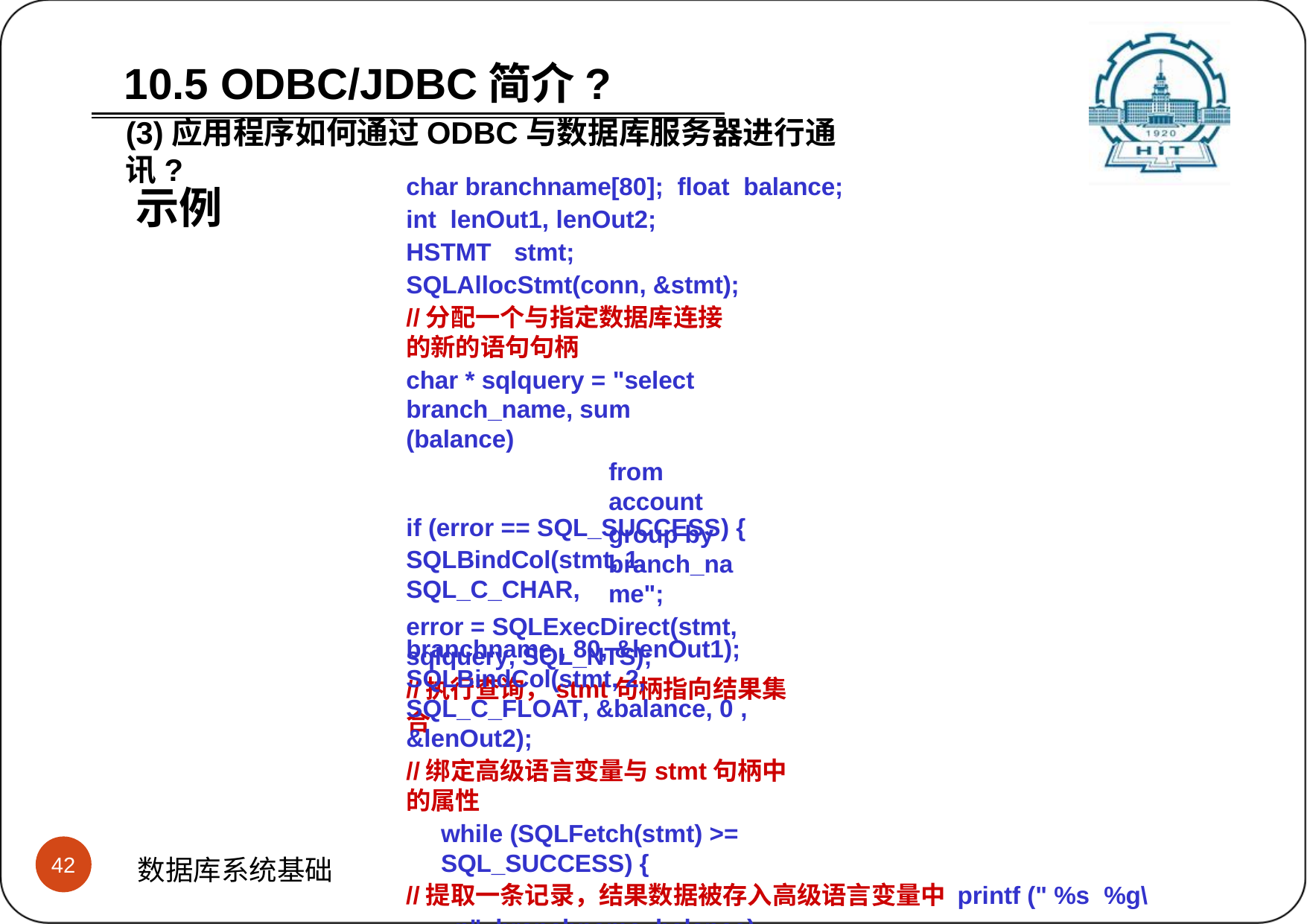

# 10.5 ODBC/JDBC简介?
(3)应用程序如何通过ODBC与数据库服务器进行通讯?
char branchname[80];  float  balance; int  lenOut1, lenOut2;
HSTMT	stmt; SQLAllocStmt(conn, &stmt);
//分配一个与指定数据库连接的新的语句句柄
char * sqlquery = "select branch_name, sum (balance)
from account
group by branch_name";
error = SQLExecDirect(stmt, sqlquery, SQL_NTS);
//执行查询，stmt句柄指向结果集合
示例
if (error == SQL_SUCCESS) {
SQLBindCol(stmt, 1, SQL_C_CHAR,	branchname , 80, &lenOut1);
SQLBindCol(stmt, 2, SQL_C_FLOAT, &balance, 0 , &lenOut2);
//绑定高级语言变量与stmt句柄中的属性
while (SQLFetch(stmt) >= SQL_SUCCESS) {
//提取一条记录，结果数据被存入高级语言变量中 printf (" %s  %g\n", branchname, balance);
}
}
SQLFreeStmt(stmt, SQL_DROP);
//释放语句句柄